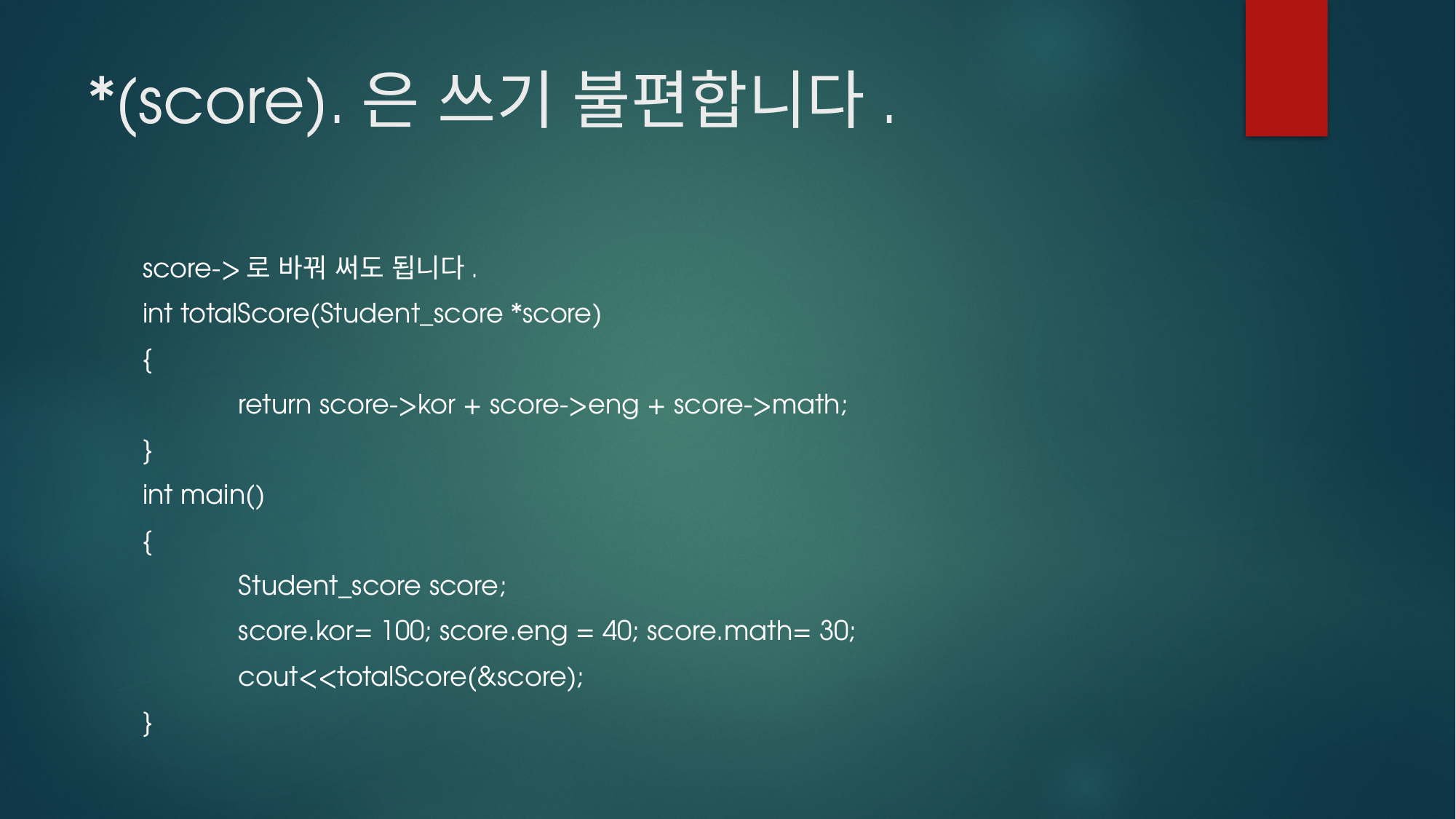

# *(score).은 쓰기 불편합니다.
score->로 바꿔 써도 됩니다.
int totalScore(Student_score *score)
{
	return score->kor + score->eng + score->math;
}
int main()
{
	Student_score score;
	score.kor= 100; score.eng = 40; score.math= 30;
	cout<<totalScore(&score);
}